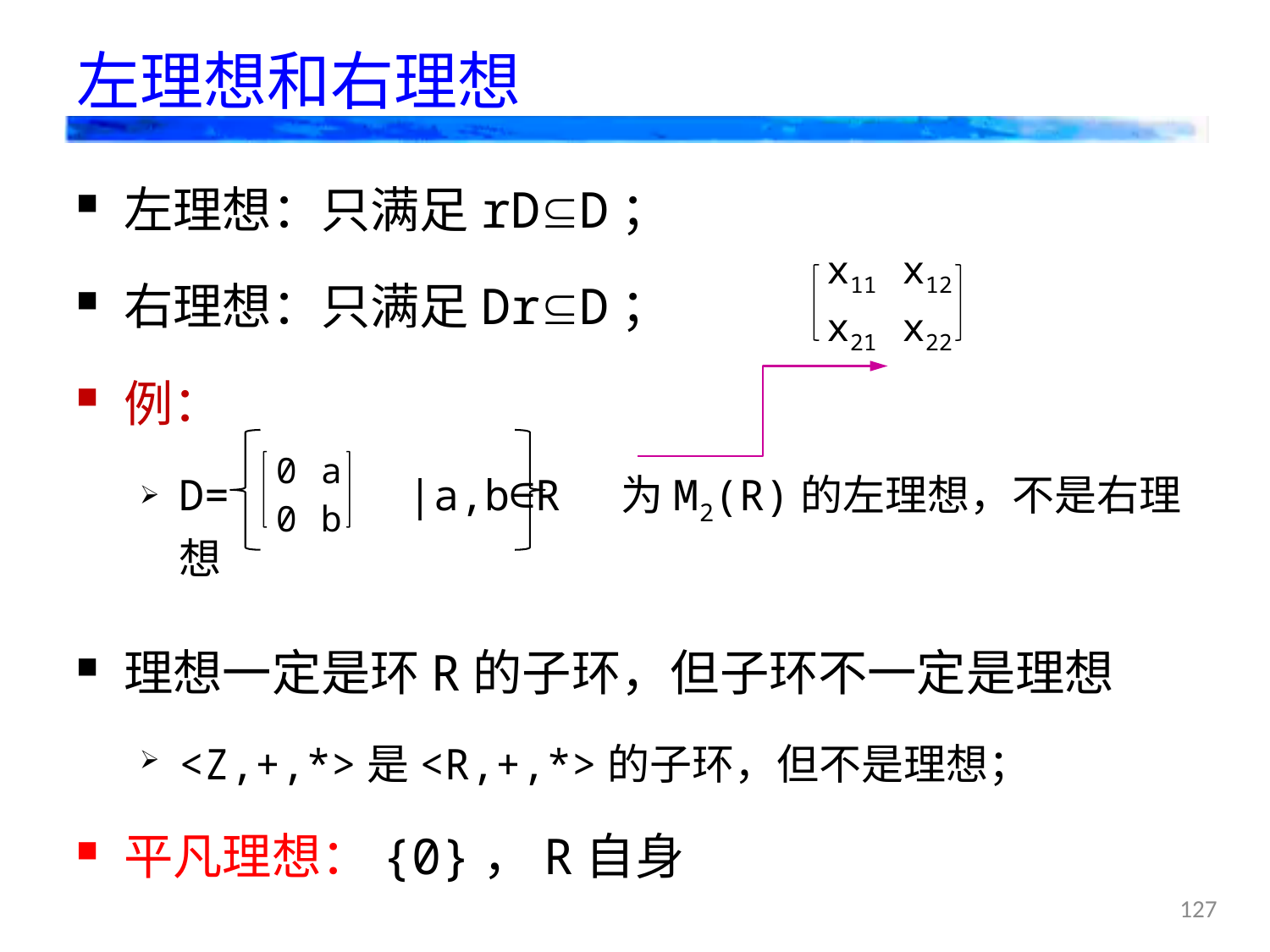

左理想和右理想
左理想：只满足rD⊆D；
右理想：只满足Dr⊆D；
例：
D=       |a,b∈R  为M2(R)的左理想，不是右理想
理想一定是环R的子环，但子环不一定是理想
<Z,+,*>是<R,+,*>的子环，但不是理想；
平凡理想：{0}，R自身

| x11 | x12 |
| --- | --- |
| x21 | x22 |

| 0 | a |
| --- | --- |
| 0 | b |
127